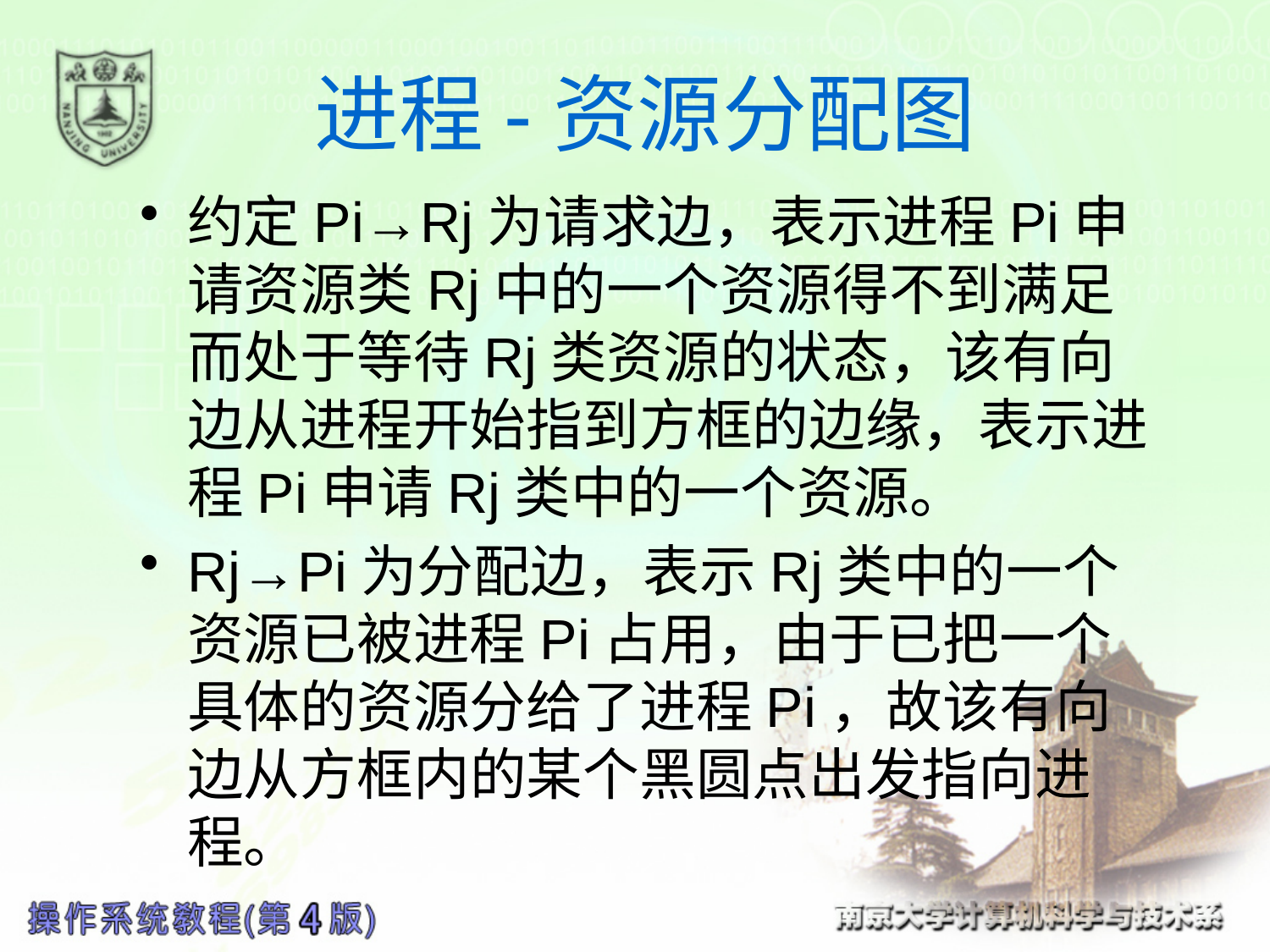

# 进程-资源分配图
约定Pi→Rj为请求边，表示进程Pi申请资源类Rj中的一个资源得不到满足而处于等待Rj类资源的状态，该有向边从进程开始指到方框的边缘，表示进程Pi申请Rj类中的一个资源。
Rj→Pi为分配边，表示Rj类中的一个资源已被进程Pi占用，由于已把一个具体的资源分给了进程Pi，故该有向边从方框内的某个黑圆点出发指向进程。